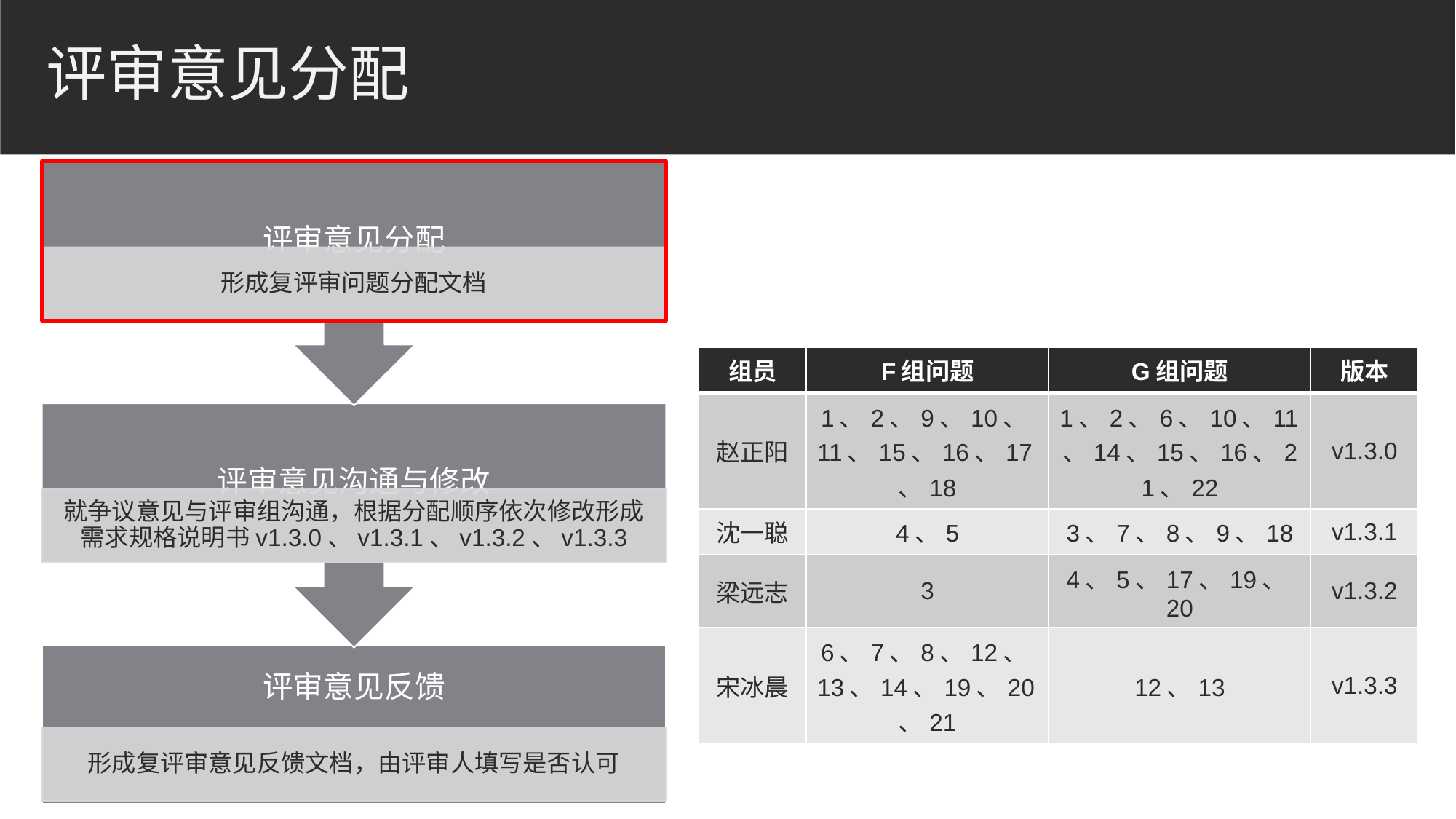

# 评审意见分配
评审意见反馈
形成复评审意见反馈文档，由评审人填写是否认可
评审意见沟通与修改
就争议意见与评审组沟通，根据分配顺序依次修改形成需求规格说明书v1.3.0、v1.3.1、v1.3.2、v1.3.3
评审意见分配
形成复评审问题分配文档

| 组员 | F组问题 | G组问题 | 版本 |
| --- | --- | --- | --- |
| 赵正阳 | 1、2、9、10、11、15、16、17、18 | 1、2、6、10、11、14、15、16、21、22 | v1.3.0 |
| 沈一聪 | 4、5 | 3、7、8、9、18 | v1.3.1 |
| 梁远志 | 3 | 4、5、17、19、20 | v1.3.2 |
| 宋冰晨 | 6、7、8、12、13、14、19、20、21 | 12、13 | v1.3.3 |